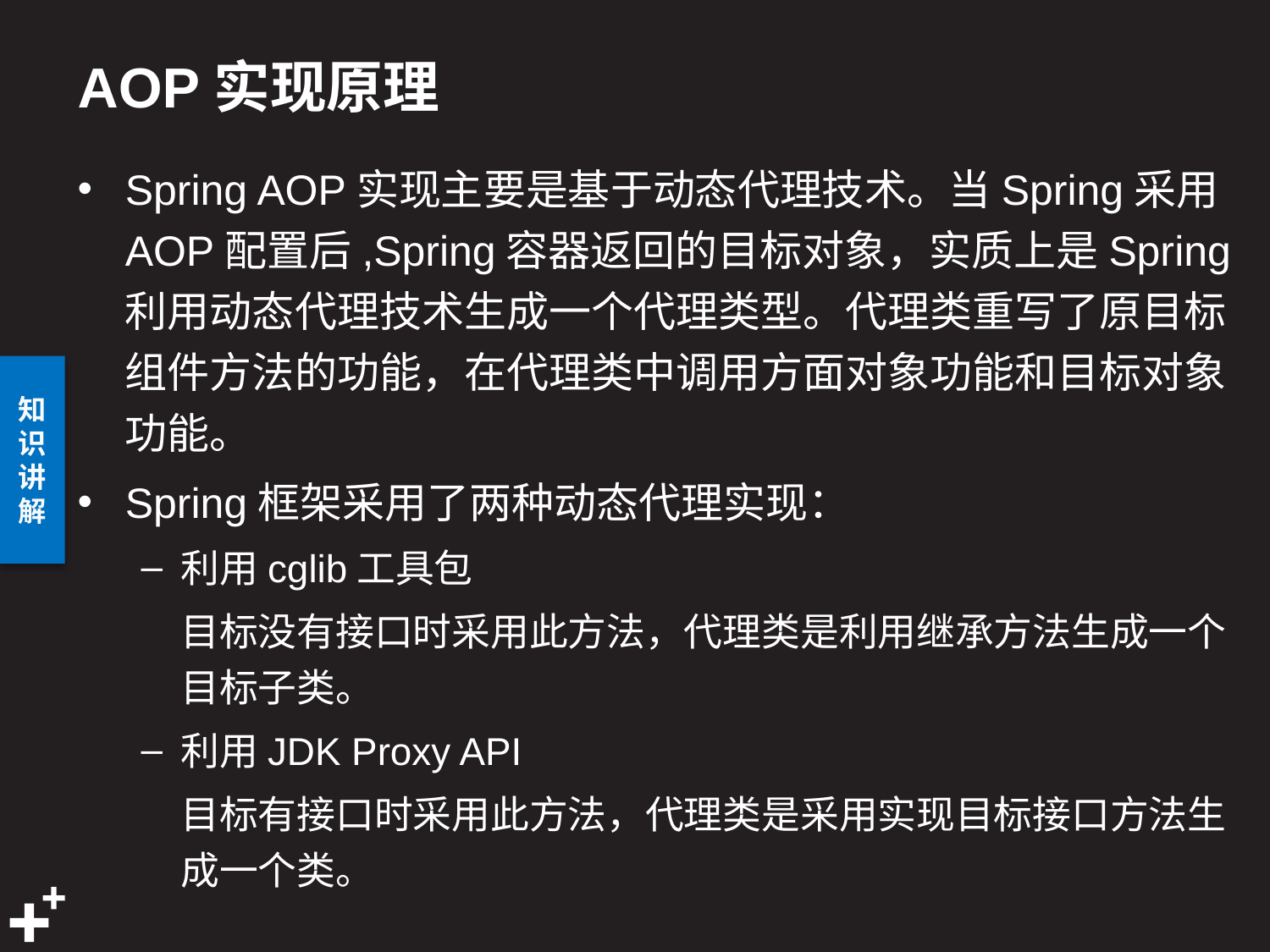

# AOP实现原理
Spring AOP实现主要是基于动态代理技术。当Spring采用AOP配置后,Spring容器返回的目标对象，实质上是Spring利用动态代理技术生成一个代理类型。代理类重写了原目标组件方法的功能，在代理类中调用方面对象功能和目标对象功能。
Spring框架采用了两种动态代理实现：
利用cglib工具包
	目标没有接口时采用此方法，代理类是利用继承方法生成一个目标子类。
利用JDK Proxy API
	目标有接口时采用此方法，代理类是采用实现目标接口方法生成一个类。